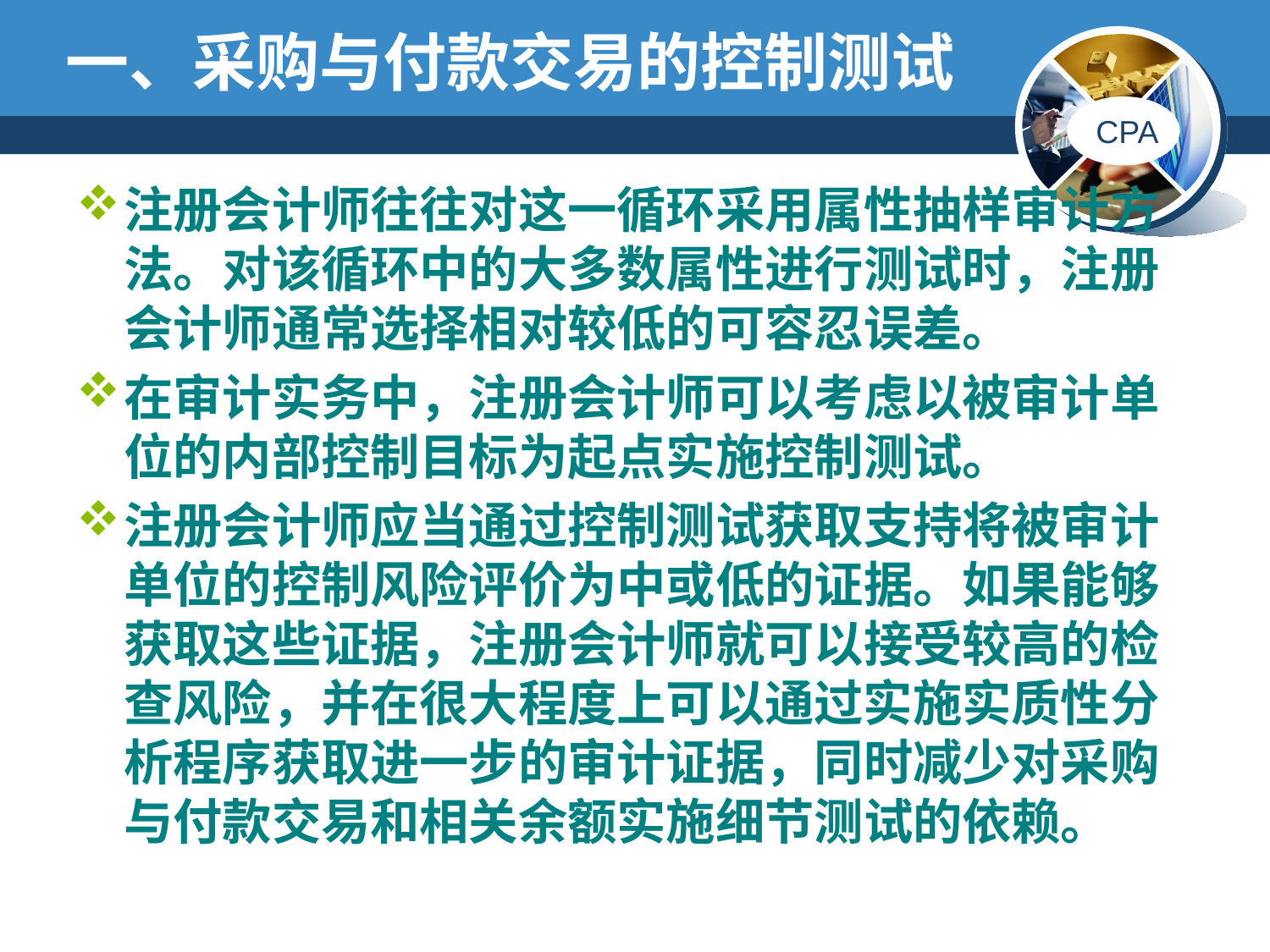

# 一、采购与付款交易的控制测试
注册会计师往往对这一循环采用属性抽样审计方法。对该循环中的大多数属性进行测试时，注册会计师通常选择相对较低的可容忍误差。
在审计实务中，注册会计师可以考虑以被审计单位的内部控制目标为起点实施控制测试。
注册会计师应当通过控制测试获取支持将被审计单位的控制风险评价为中或低的证据。如果能够获取这些证据，注册会计师就可以接受较高的检查风险，并在很大程度上可以通过实施实质性分析程序获取进一步的审计证据，同时减少对采购与付款交易和相关余额实施细节测试的依赖。